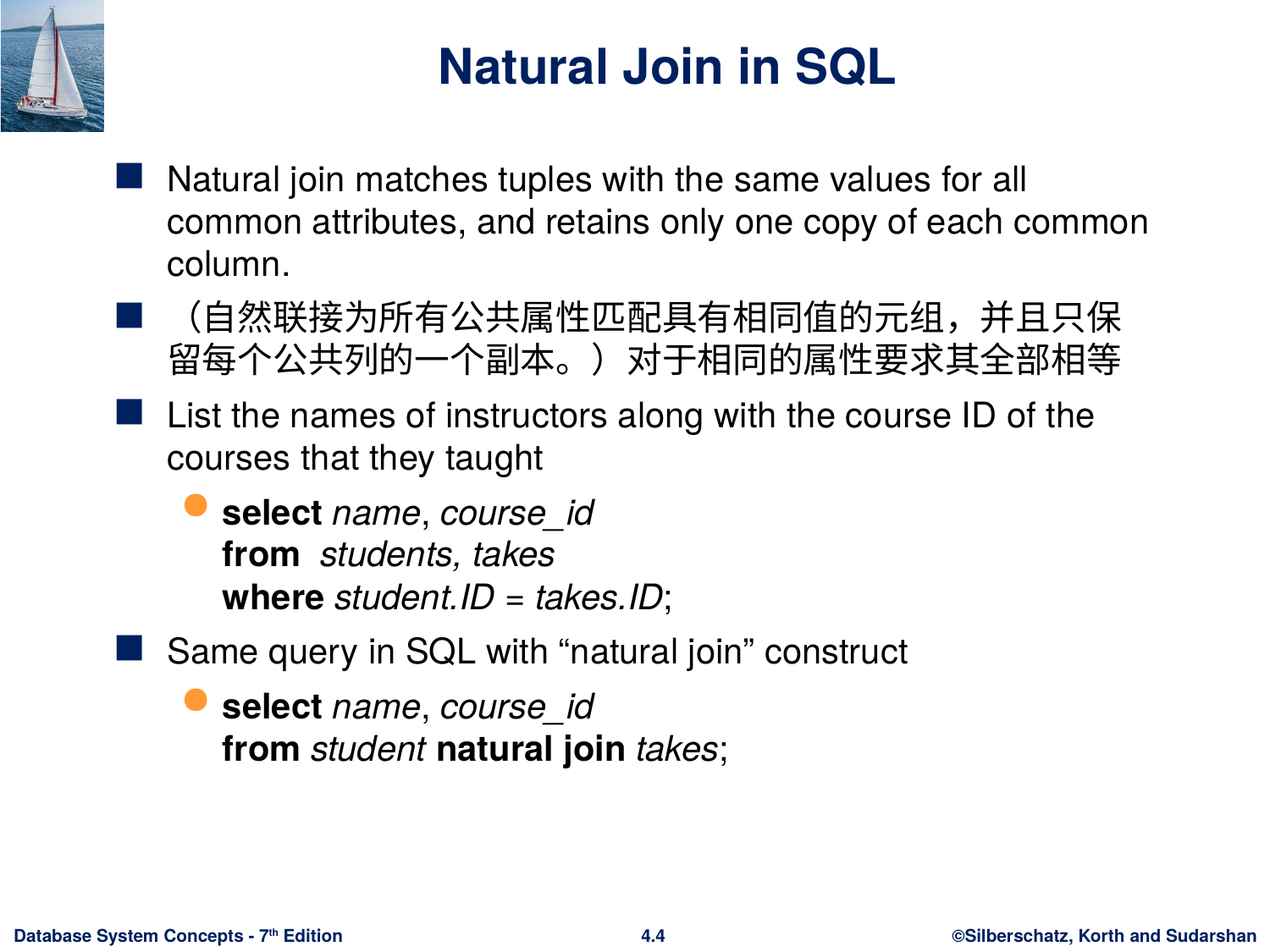

# Natural Join in SQL
Natural join matches tuples with the same values for all common attributes, and retains only one copy of each common column.
（自然联接为所有公共属性匹配具有相同值的元组，并且只保留每个公共列的一个副本。）对于相同的属性要求其全部相等
List the names of instructors along with the course ID of the courses that they taught
select name, course_id
from  students, takes
where student.ID = takes.ID;
Same query in SQL with “natural join” construct
select name, course_id
from student natural join takes;